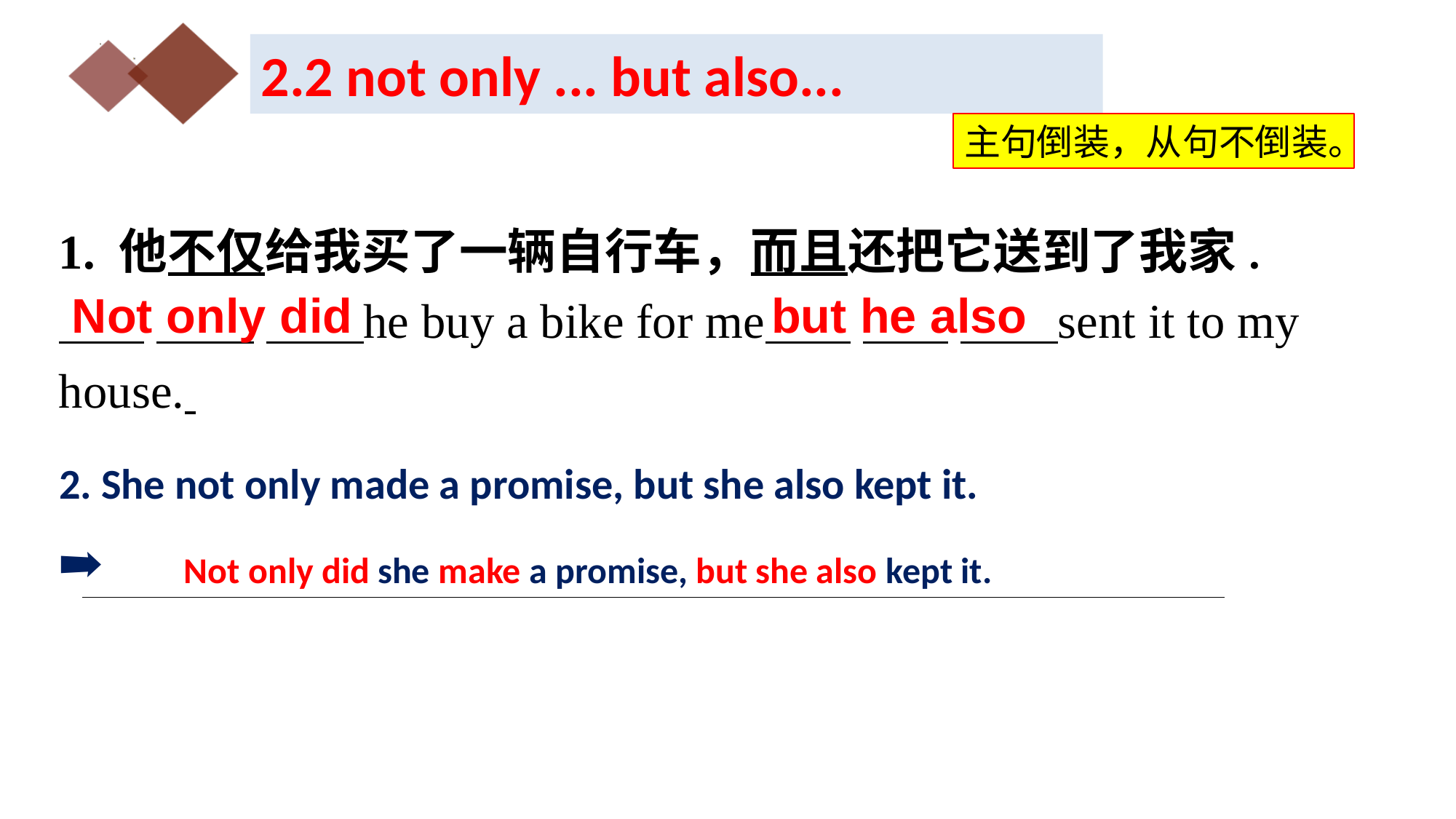

2.2 not only ... but also...
主句倒装，从句不倒装。
1. 他不仅给我买了一辆自行车，而且还把它送到了我家.
                         he buy a bike for me                        sent it to my house.
Not only
did
but he also
2. She not only made a promise, but she also kept it.
➡️

Not only did she make a promise, but she also kept it.